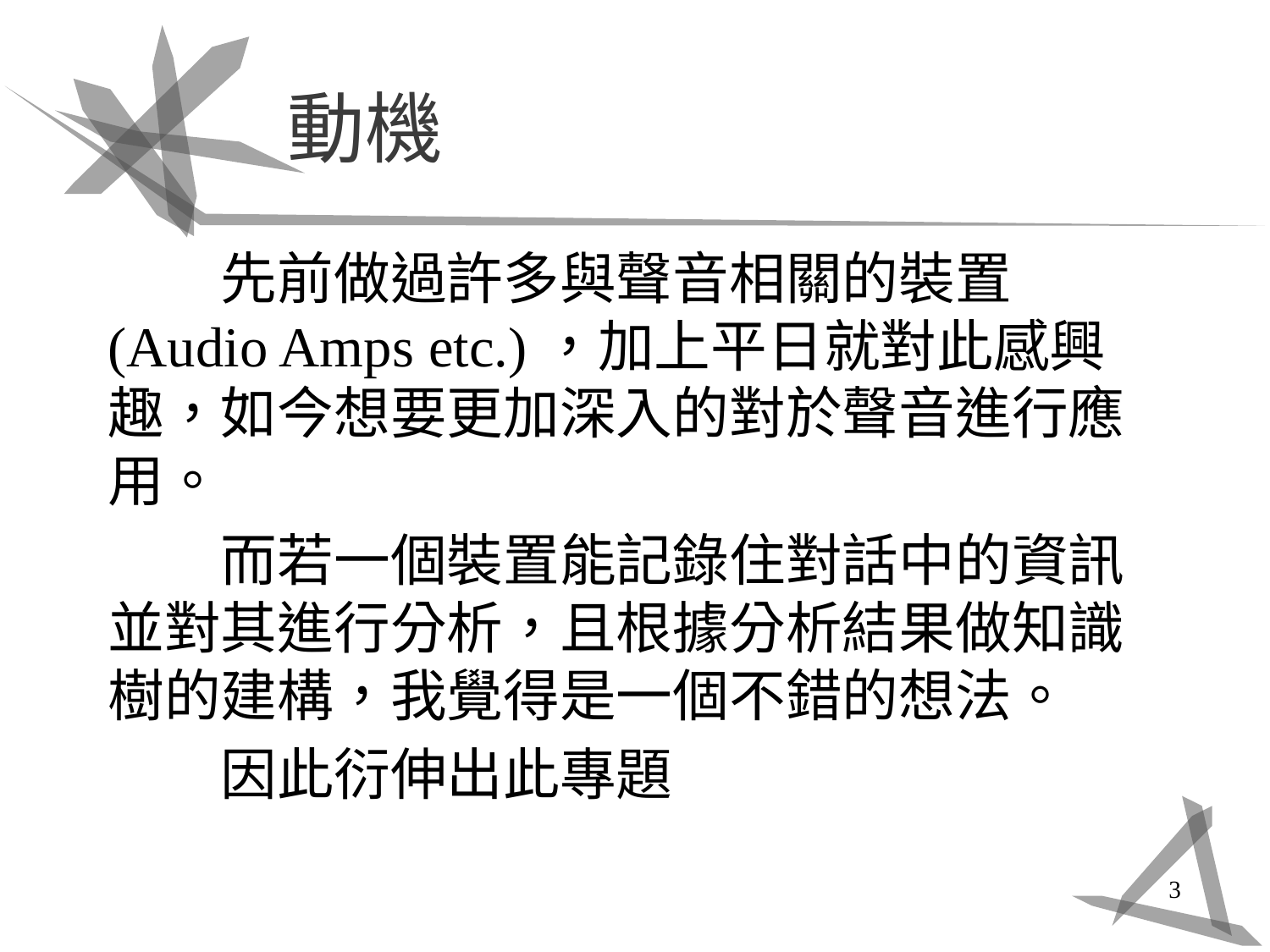

# 動機
　　先前做過許多與聲音相關的裝置(Audio Amps etc.)，加上平日就對此感興趣，如今想要更加深入的對於聲音進行應用。
　　而若一個裝置能記錄住對話中的資訊並對其進行分析，且根據分析結果做知識樹的建構，我覺得是一個不錯的想法。
　　因此衍伸出此專題
3